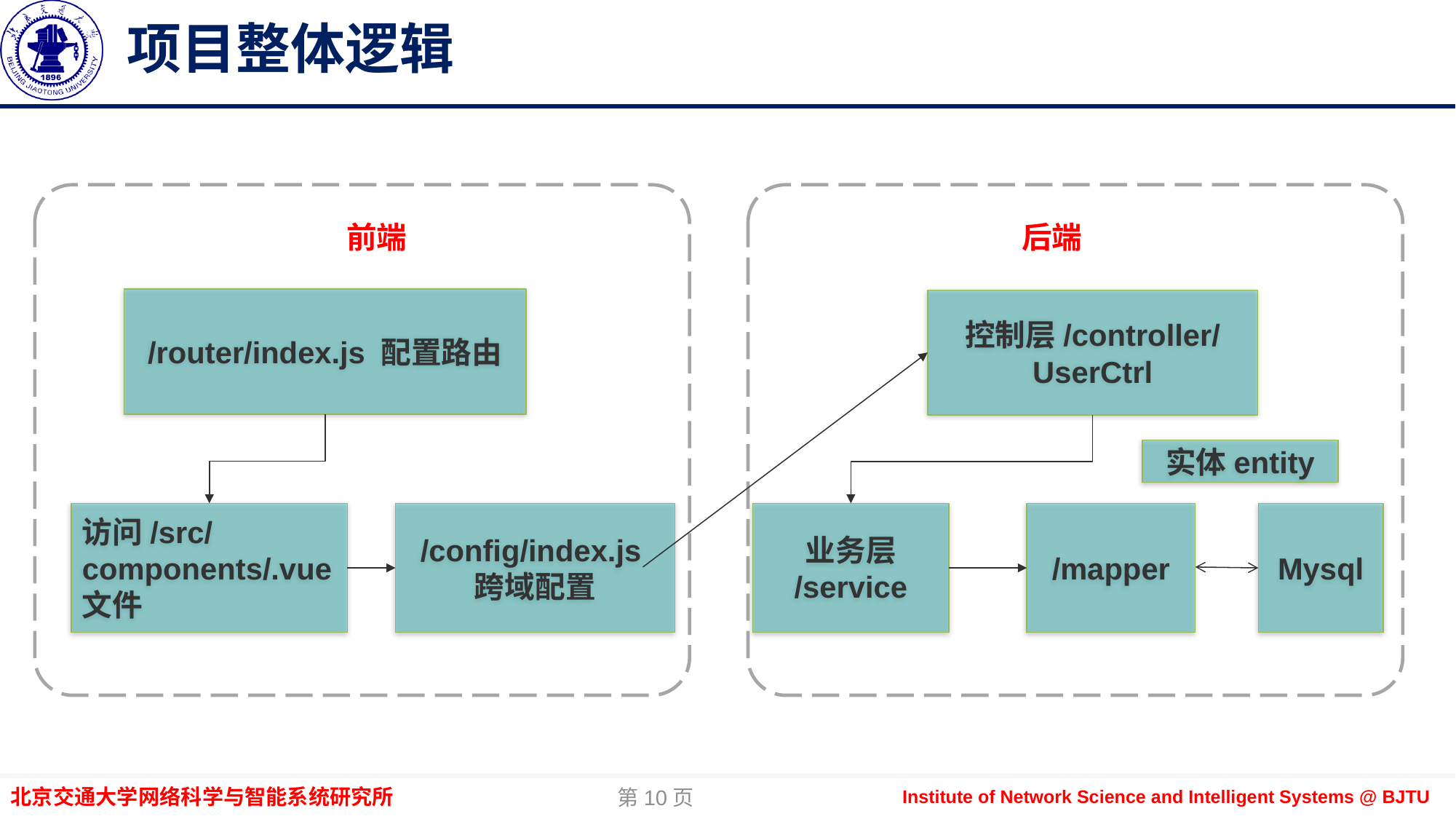

# 项目整体逻辑

前端
后端
/router/index.js 配置路由
控制层/controller/UserCtrl
实体entity
访问/src/components/.vue文件
/config/index.js  跨域配置
业务层
/service
/mapper
Mysql
第10页